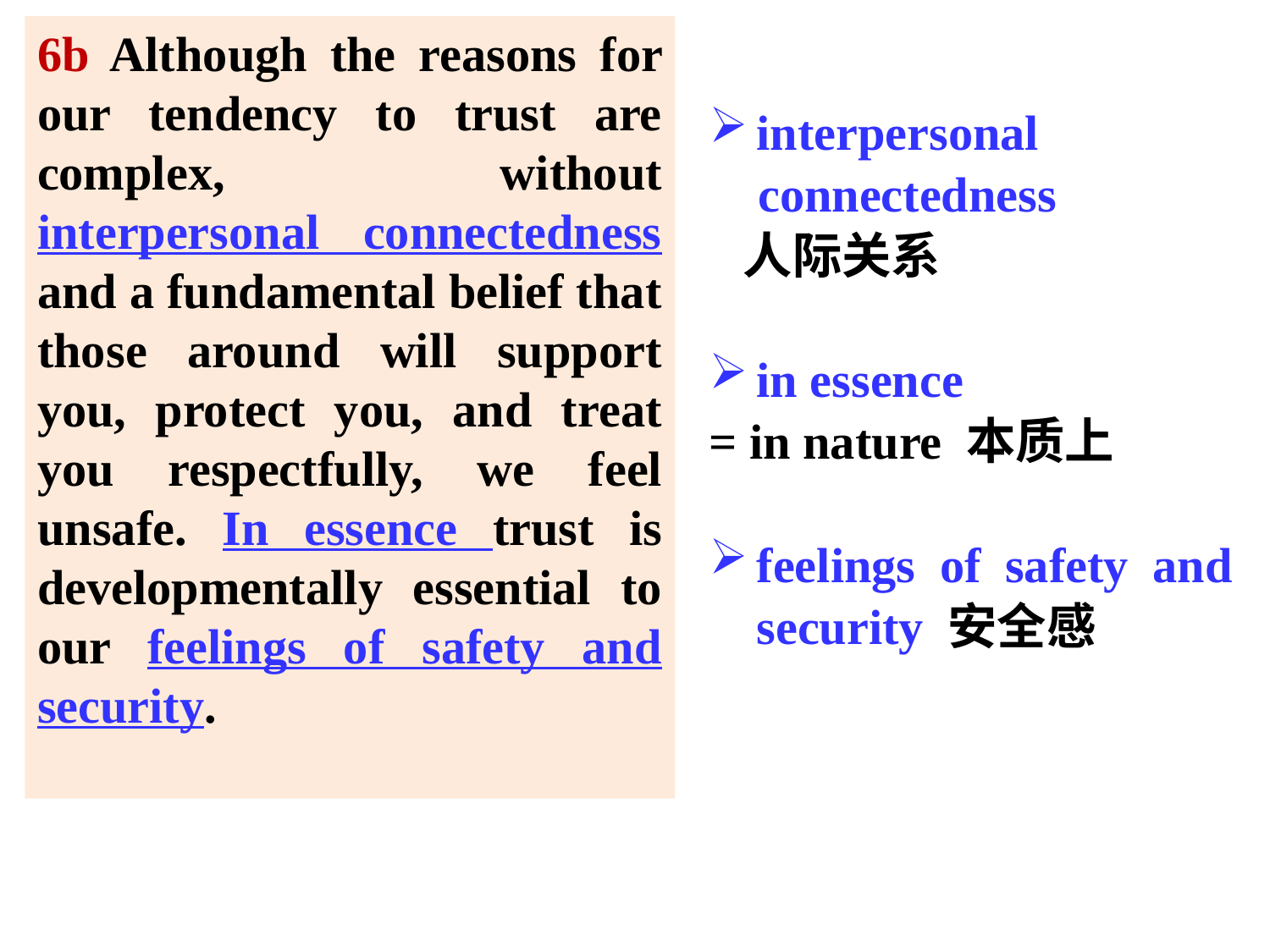

6b Although the reasons for our tendency to trust are complex, without interpersonal  connectedness and a fundamental belief that those around will support you, protect you, and treat you respectfully, we feel unsafe. In essence trust is developmentally essential to our feelings of safety and security.

interpersonal
    connectedness
  人际关系

in essence
= in nature 本质上

feelings of safety and security 安全感